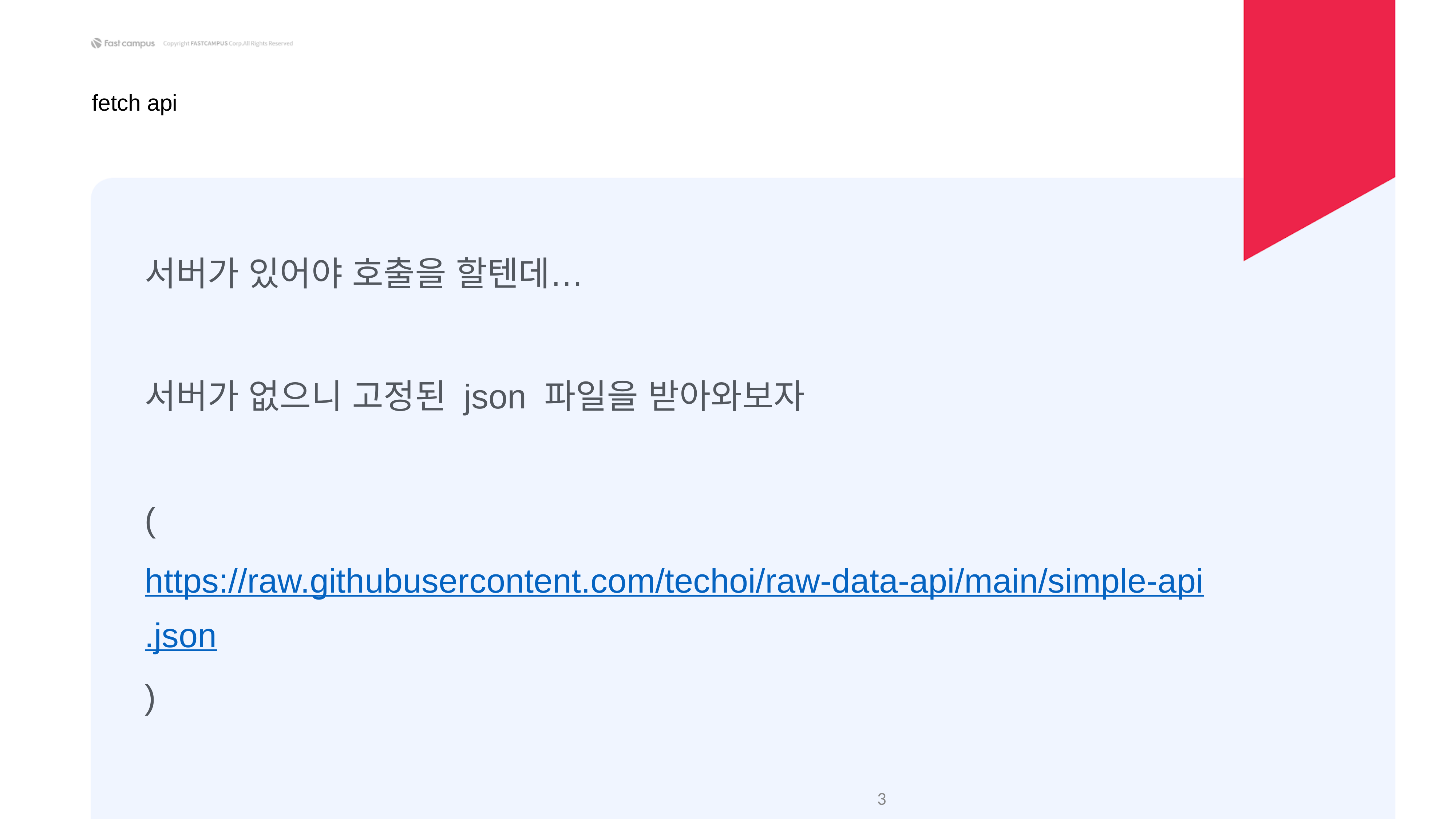

fetch api
서버가 있어야 호출을 할텐데…

서버가 없으니 고정된 json 파일을 받아와보자

(https://raw.githubusercontent.com/techoi/raw-data-api/main/simple-api.json)
3